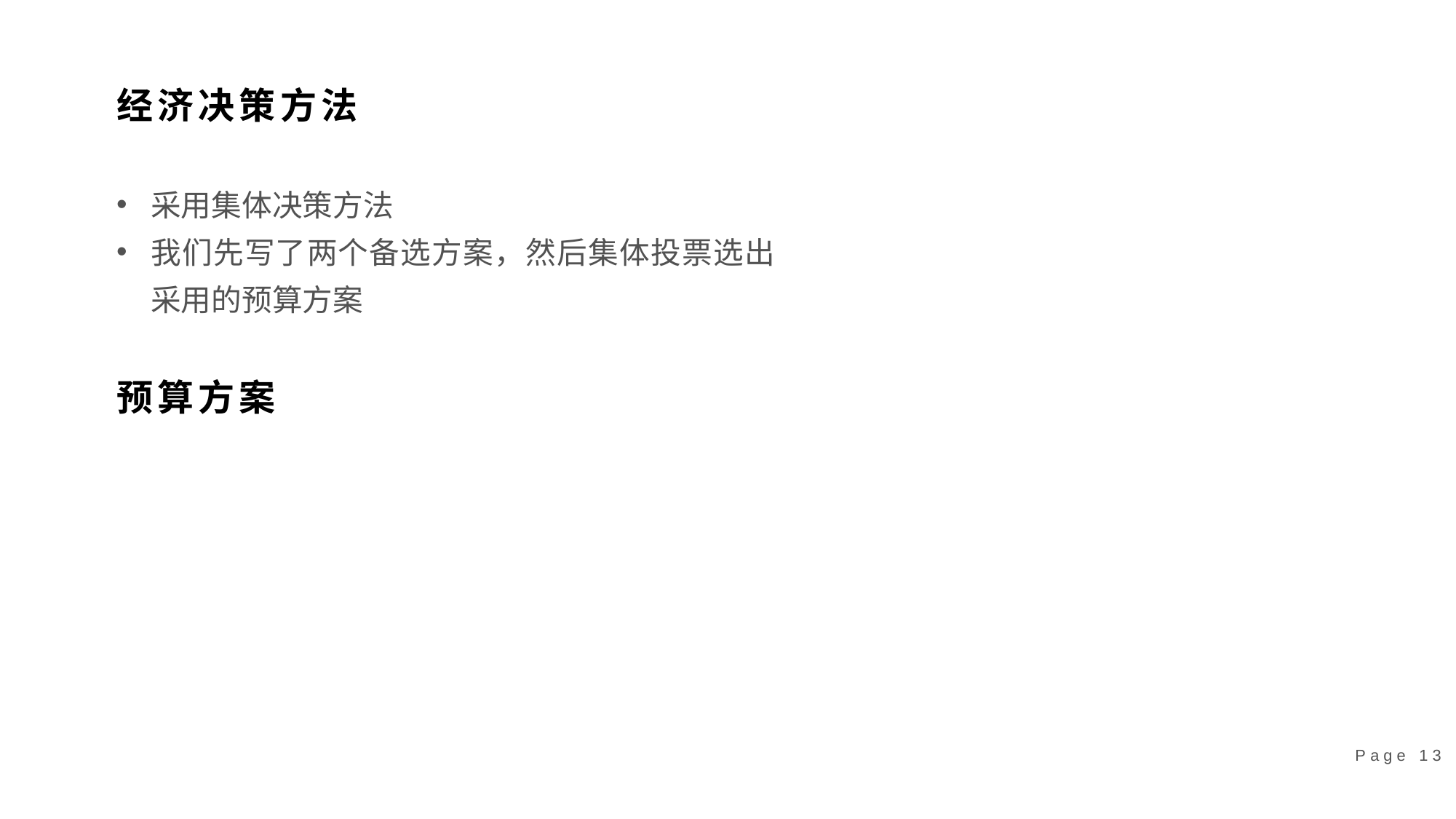

经济决策方法
采用集体决策方法
我们先写了两个备选方案，然后集体投票选出采用的预算方案
预算方案
Page 13